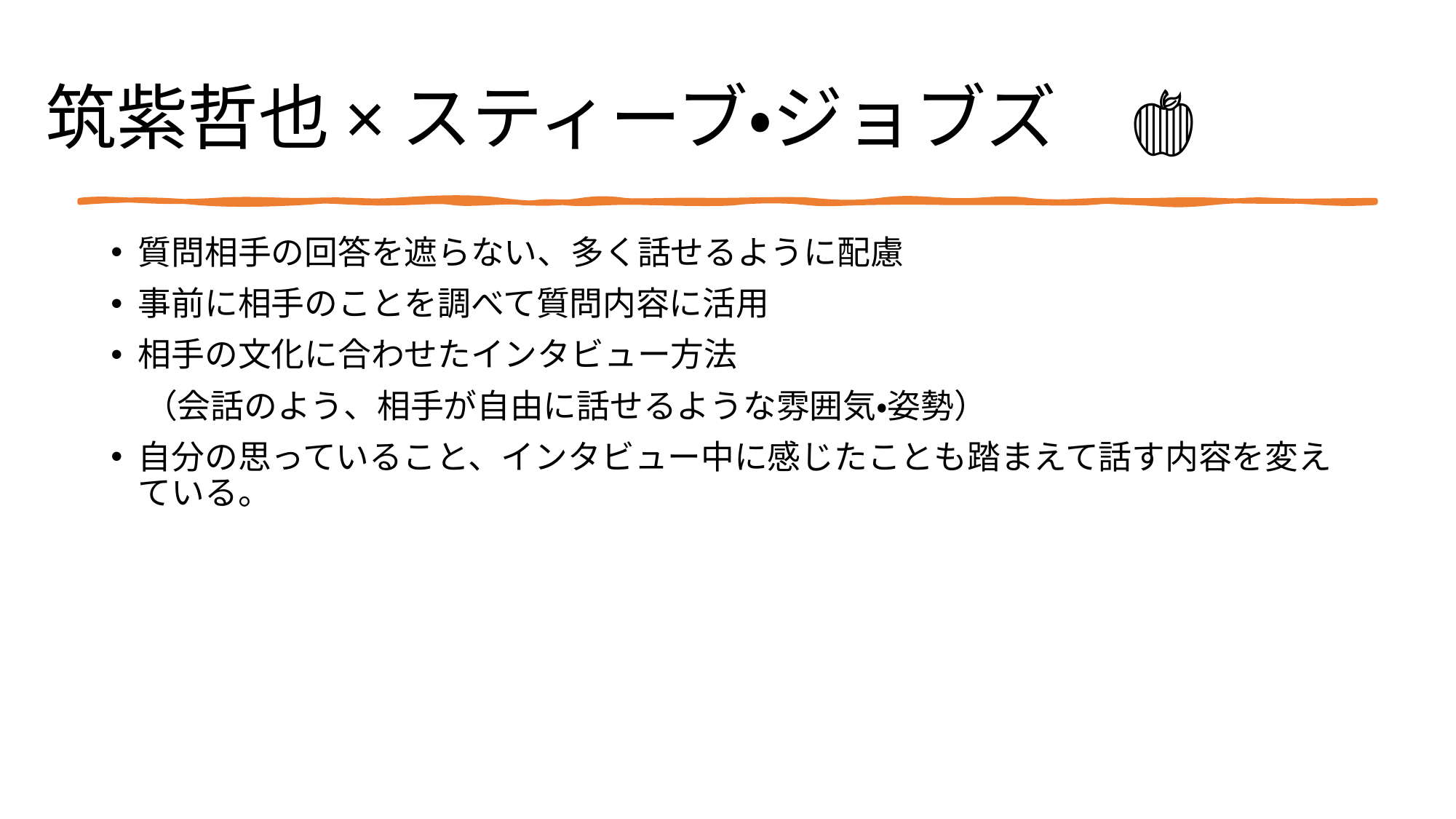

# 筑紫哲也×スティーブ・ジョブズ　🍎

質問相手の回答を遮らない、多く話せるように配慮
事前に相手のことを調べて質問内容に活用
相手の文化に合わせたインタビュー方法
　（会話のよう、相手が自由に話せるような雰囲気・姿勢）
自分の思っていること、インタビュー中に感じたことも踏まえて話す内容を変えている。